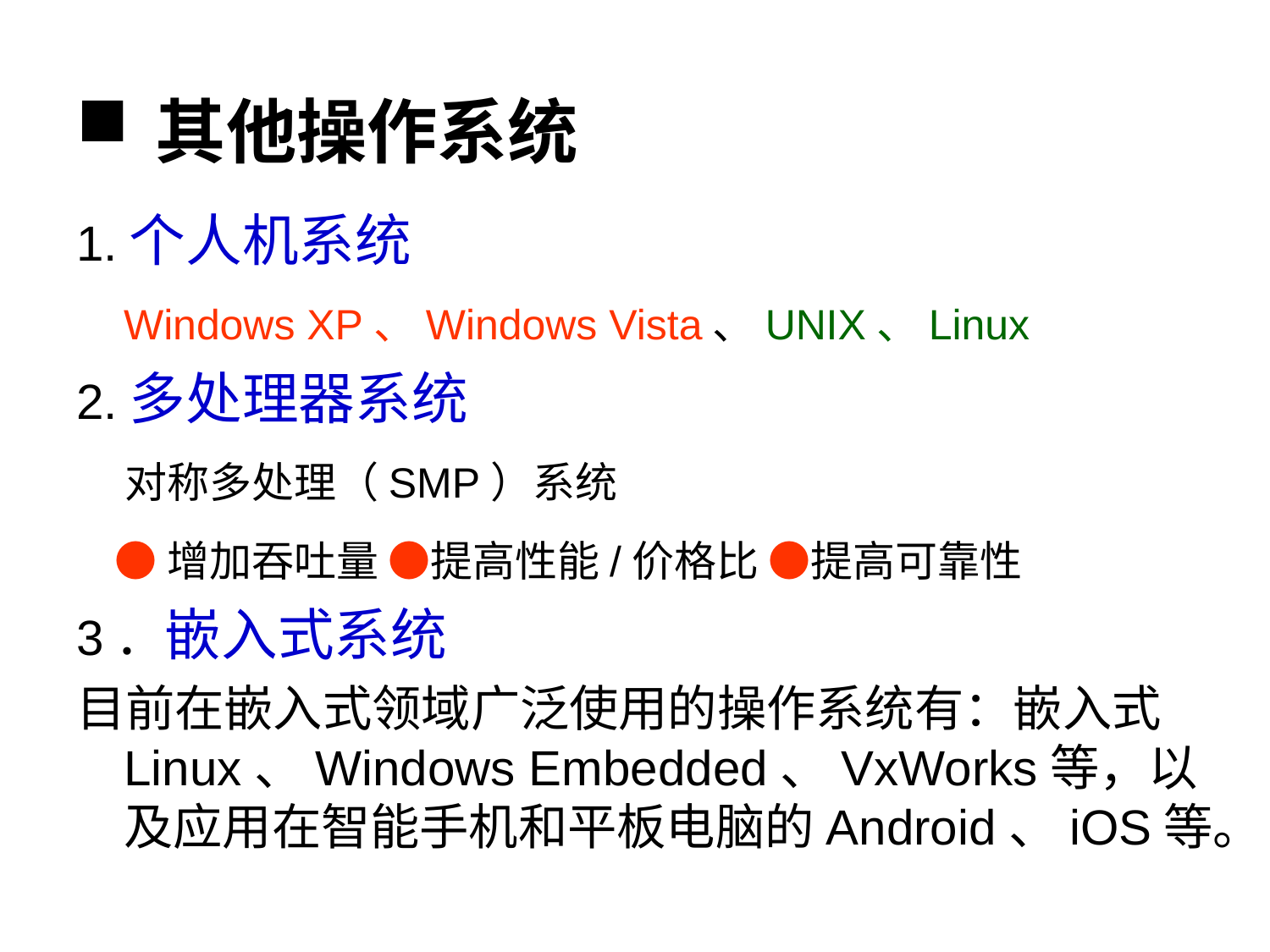

# 其他操作系统
1.个人机系统
    Windows XP、Windows Vista、UNIX、Linux
2.多处理器系统
    对称多处理（SMP）系统
    ●增加吞吐量 ●提高性能/价格比 ●提高可靠性
3．嵌入式系统
目前在嵌入式领域广泛使用的操作系统有：嵌入式Linux、Windows Embedded、VxWorks等，以及应用在智能手机和平板电脑的Android、iOS等。